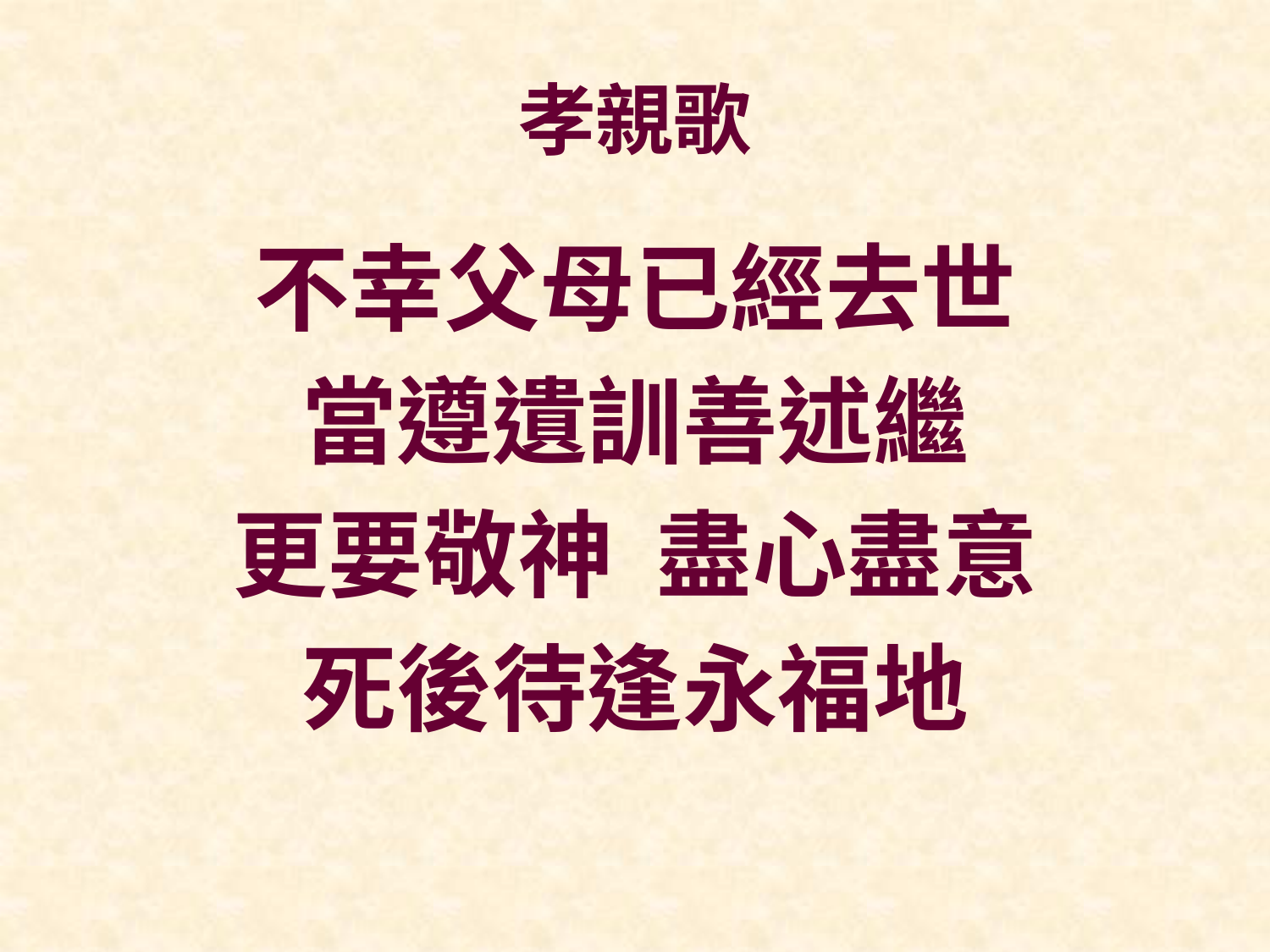

# 孝親歌
不幸父母已經去世
當遵遺訓善述繼
更要敬神  盡心盡意
死後待逢永福地